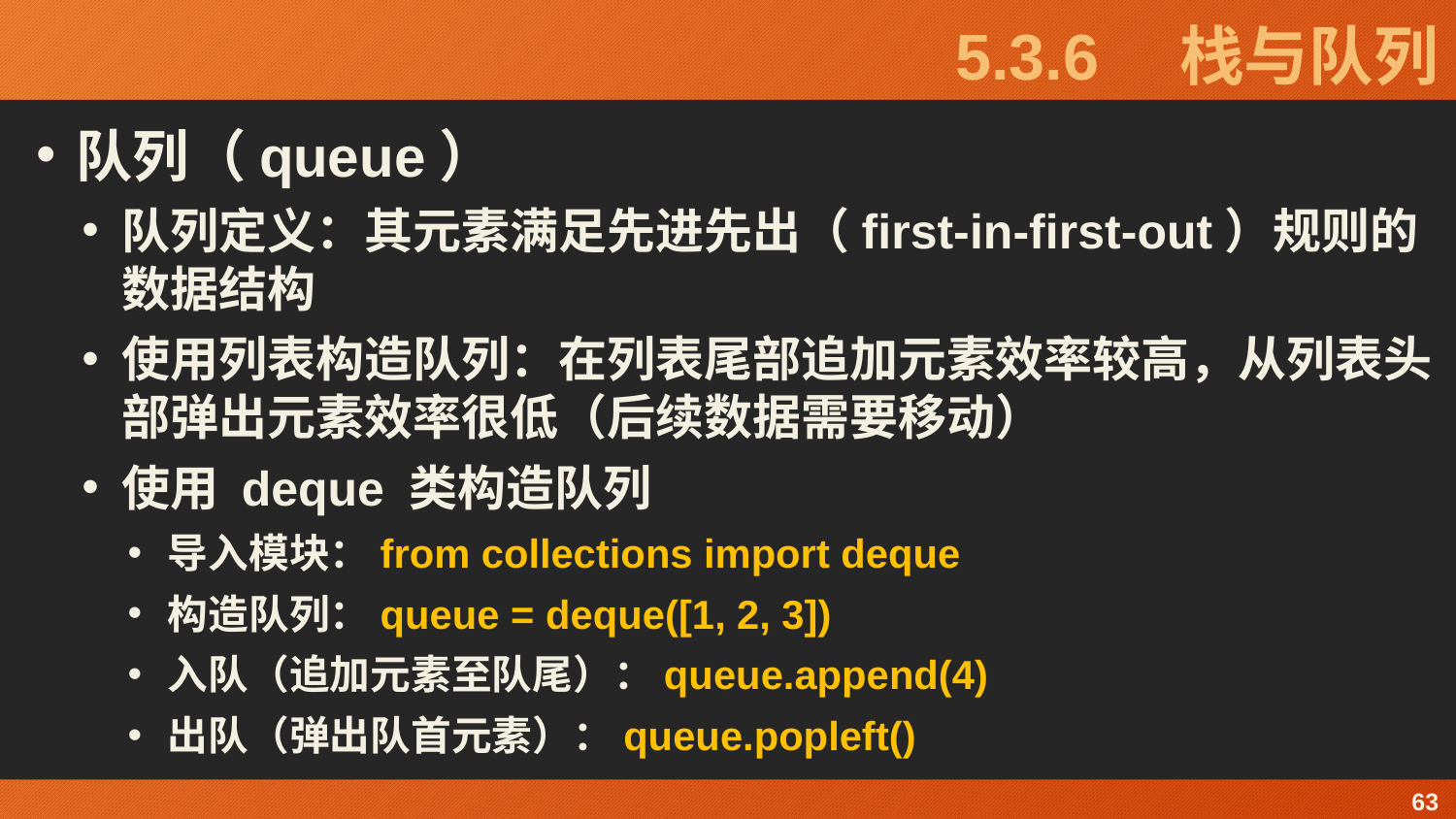

# 5.3.6　栈与队列
队列（queue）
队列定义：其元素满足先进先出（first-in-first-out）规则的数据结构
使用列表构造队列：在列表尾部追加元素效率较高，从列表头部弹出元素效率很低（后续数据需要移动）
使用 deque 类构造队列
导入模块：from collections import deque
构造队列：queue = deque([1, 2, 3])
入队（追加元素至队尾）：queue.append(4)
出队（弹出队首元素）：queue.popleft()
63